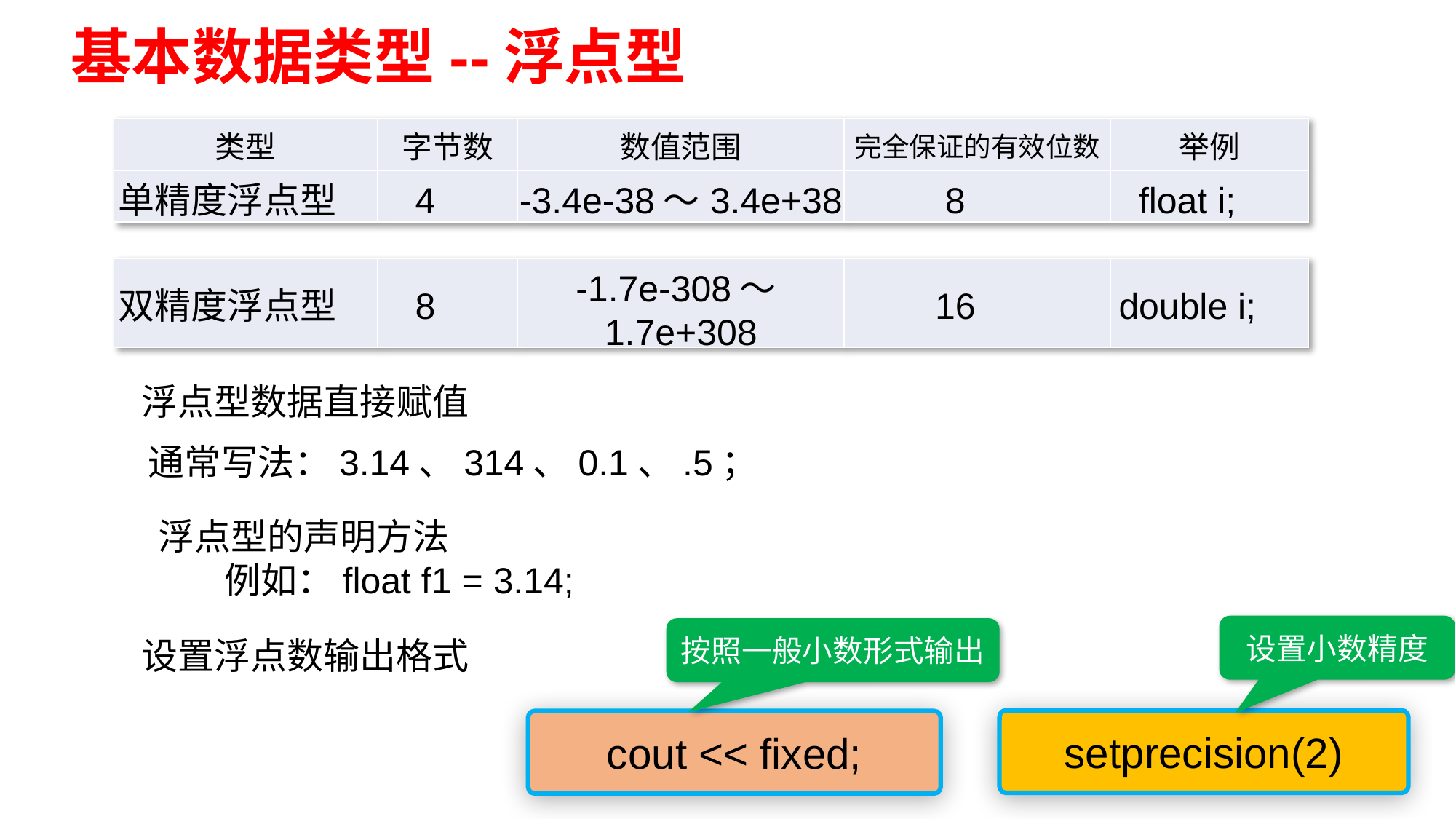

基本数据类型--浮点型

| 类型 | 字节数 | 数值范围 | 完全保证的有效位数 | 举例 |
| --- | --- | --- | --- | --- |
| 单精度浮点型 | 4 | -3.4e-38～3.4e+38 | 8 | float i; |
| 双精度浮点型 | 8 | -1.7e-308～1.7e+308 | 16 | double i; |
| --- | --- | --- | --- | --- |
浮点型数据直接赋值
通常写法：3.14、314、0.1、.5；
浮点型的声明方法
       例如：float f1 = 3.14;
设置小数精度
按照一般小数形式输出
设置浮点数输出格式
setprecision(2)
cout << fixed;